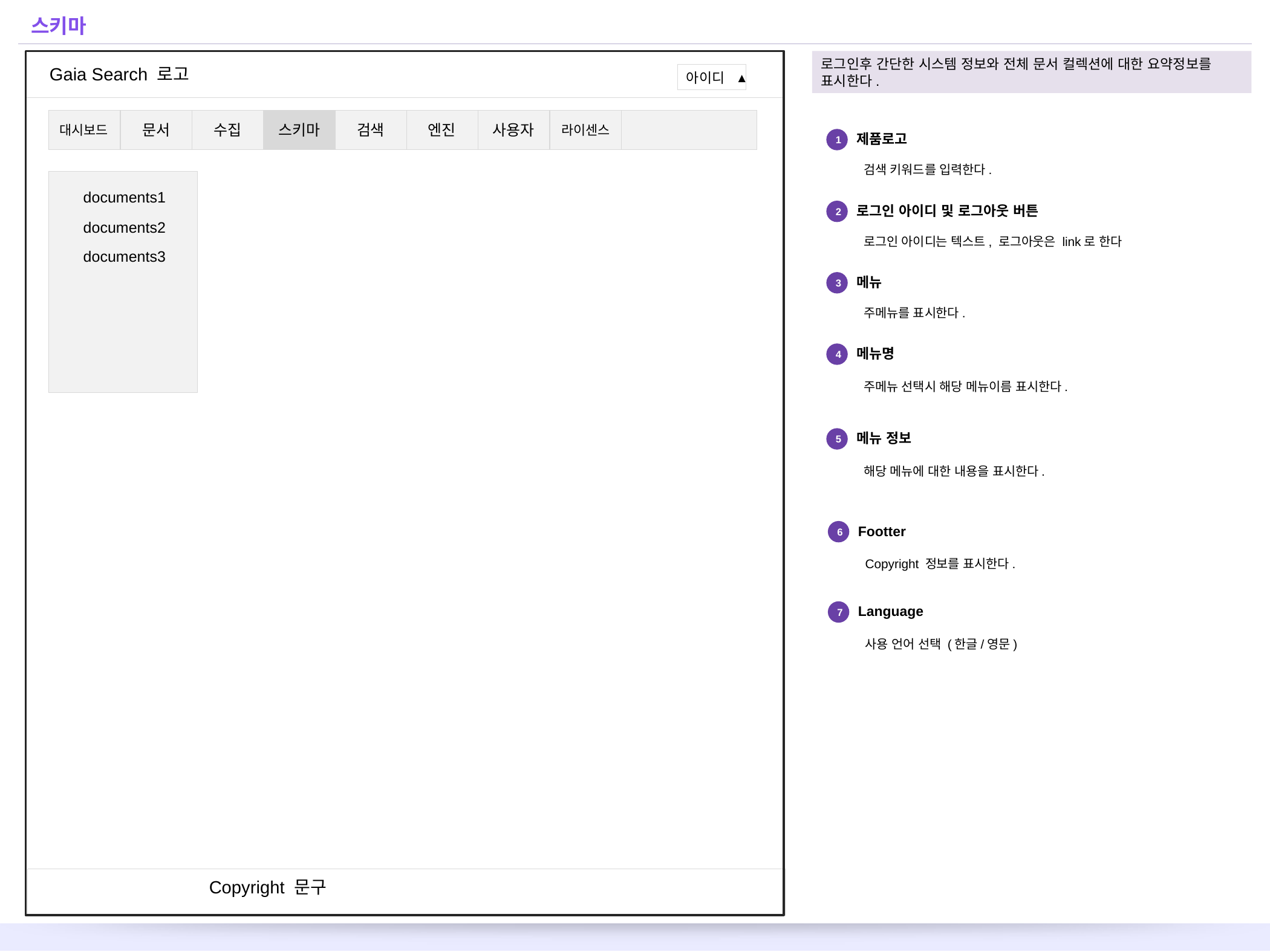

# 스키마

아이디

로그인후 간단한 시스템 정보와 전체 문서 컬렉션에 대한 요약정보를 표시한다.
Gaia Search 로고

대시보드
문서
수집
스키마
검색
엔진
사용자

라이센스
제품로고
1
검색 키워드를 입력한다.

documents1
로그인 아이디 및 로그아웃 버튼
2
documents2
로그인 아이디는 텍스트, 로그아웃은 link로 한다
documents3
메뉴
3
주메뉴를 표시한다.
메뉴명
4
주메뉴 선택시 해당 메뉴이름 표시한다.
메뉴 정보
5
해당 메뉴에 대한 내용을 표시한다.
Footter
6
Copyright 정보를 표시한다.
Language
7
사용 언어 선택 (한글/영문)

Copyright 문구